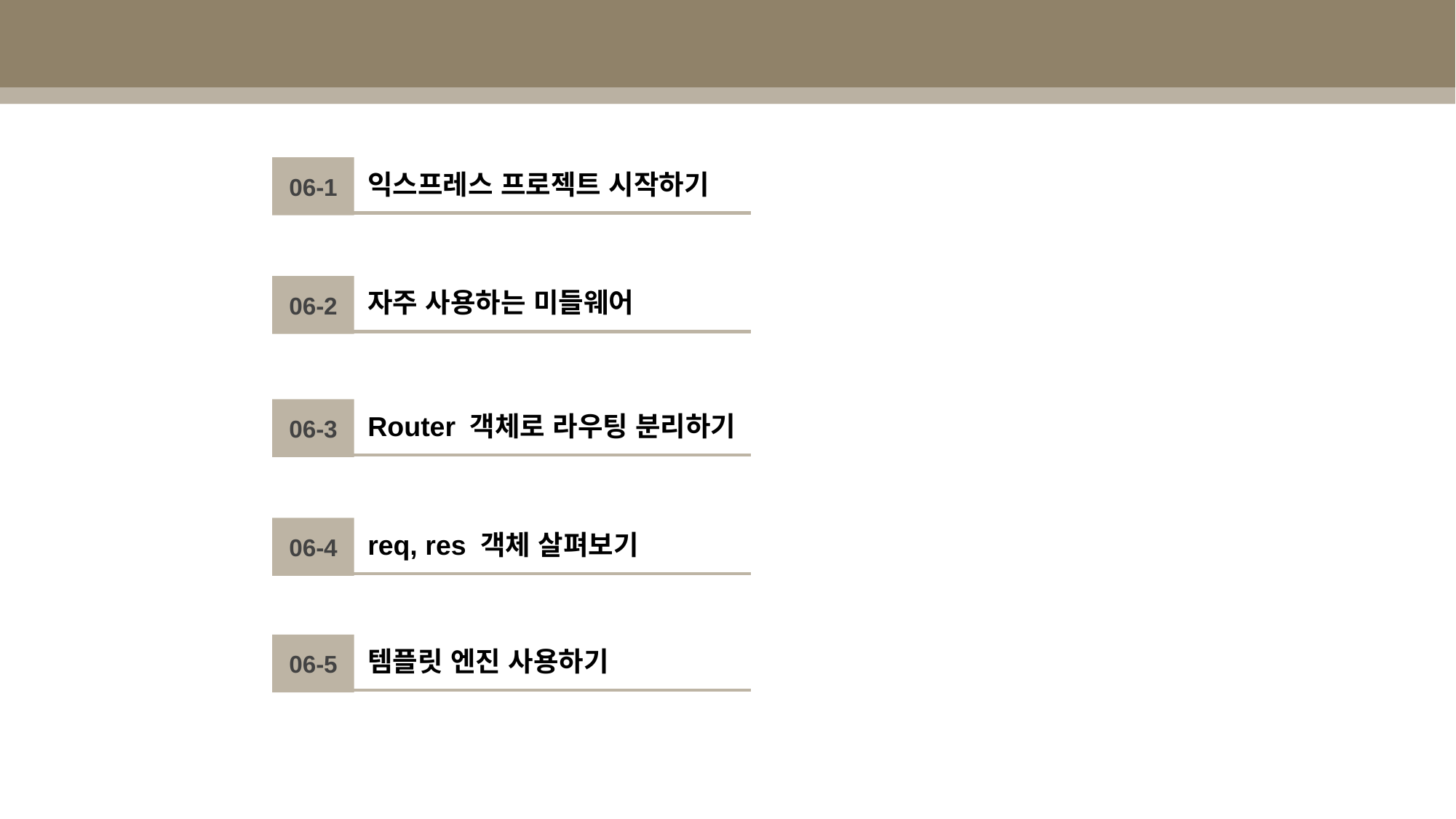

06-1
익스프레스 프로젝트 시작하기
06-2
자주 사용하는 미들웨어
06-3
Router 객체로 라우팅 분리하기
06-4
req, res 객체 살펴보기
06-5
템플릿 엔진 사용하기